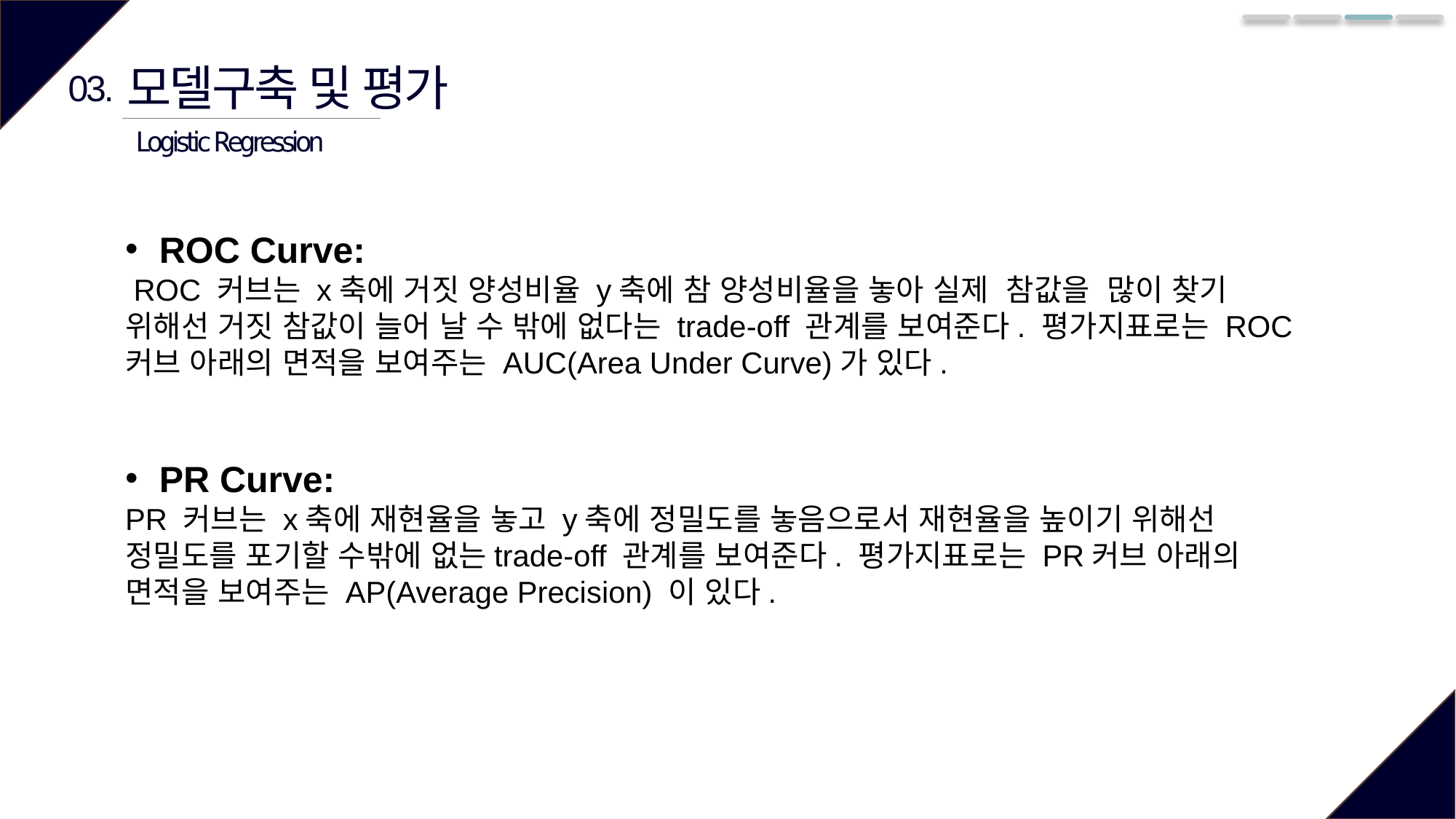

모델구축 및 평가
03.
Logistic Regression
ROC Curve:
 ROC 커브는 x축에 거짓 양성비율 y축에 참 양성비율을 놓아 실제  참값을  많이 찾기 위해선 거짓 참값이 늘어 날 수 밖에 없다는 trade-off 관계를 보여준다. 평가지표로는 ROC 커브 아래의 면적을 보여주는 AUC(Area Under Curve)가 있다.

PR Curve:
PR 커브는 x축에 재현율을 놓고 y축에 정밀도를 놓음으로서 재현율을 높이기 위해선 정밀도를 포기할 수밖에 없는trade-off 관계를 보여준다. 평가지표로는 PR커브 아래의 면적을 보여주는 AP(Average Precision) 이 있다.